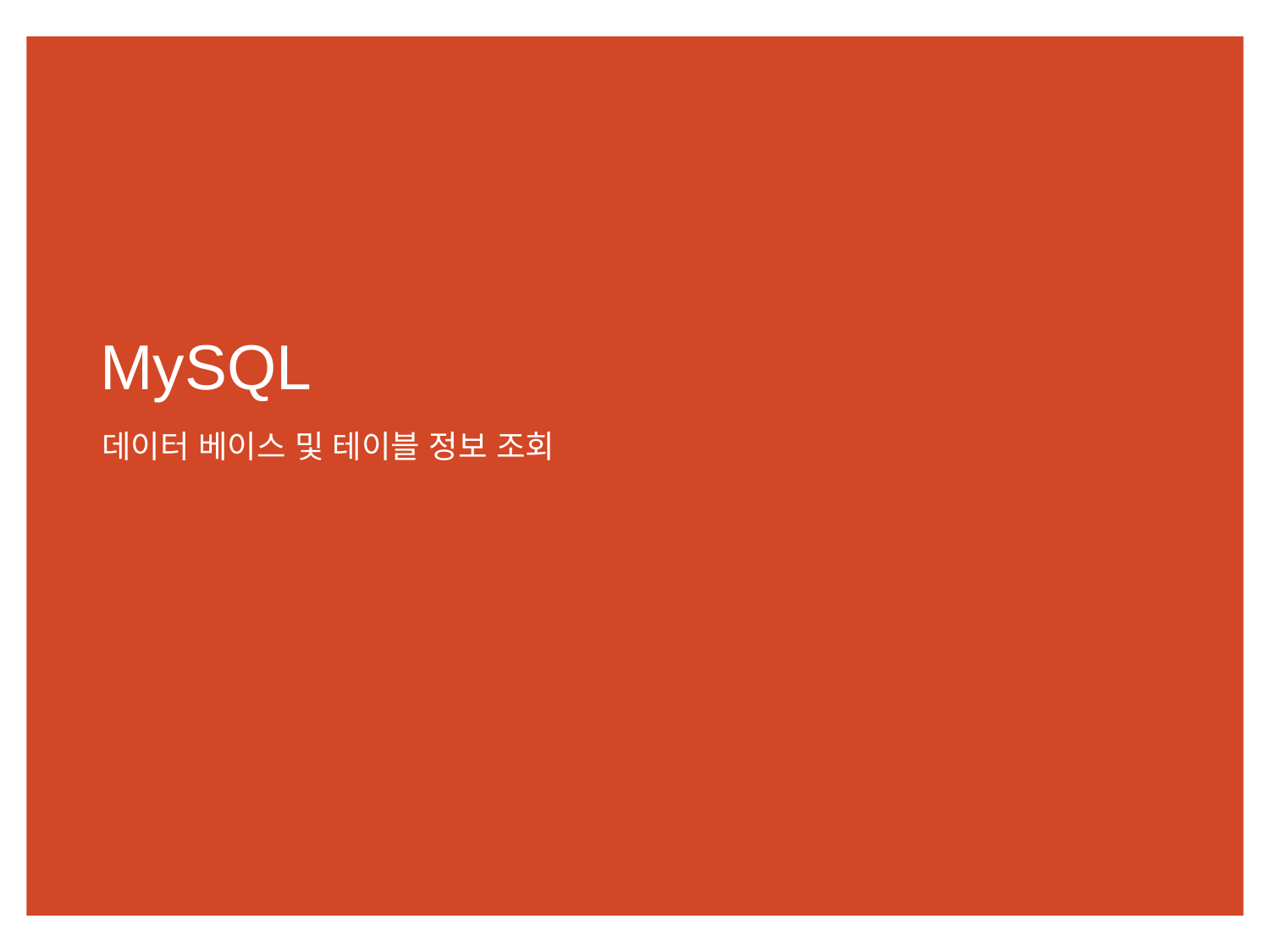

MySQL
데이터 베이스 및 테이블 정보 조회